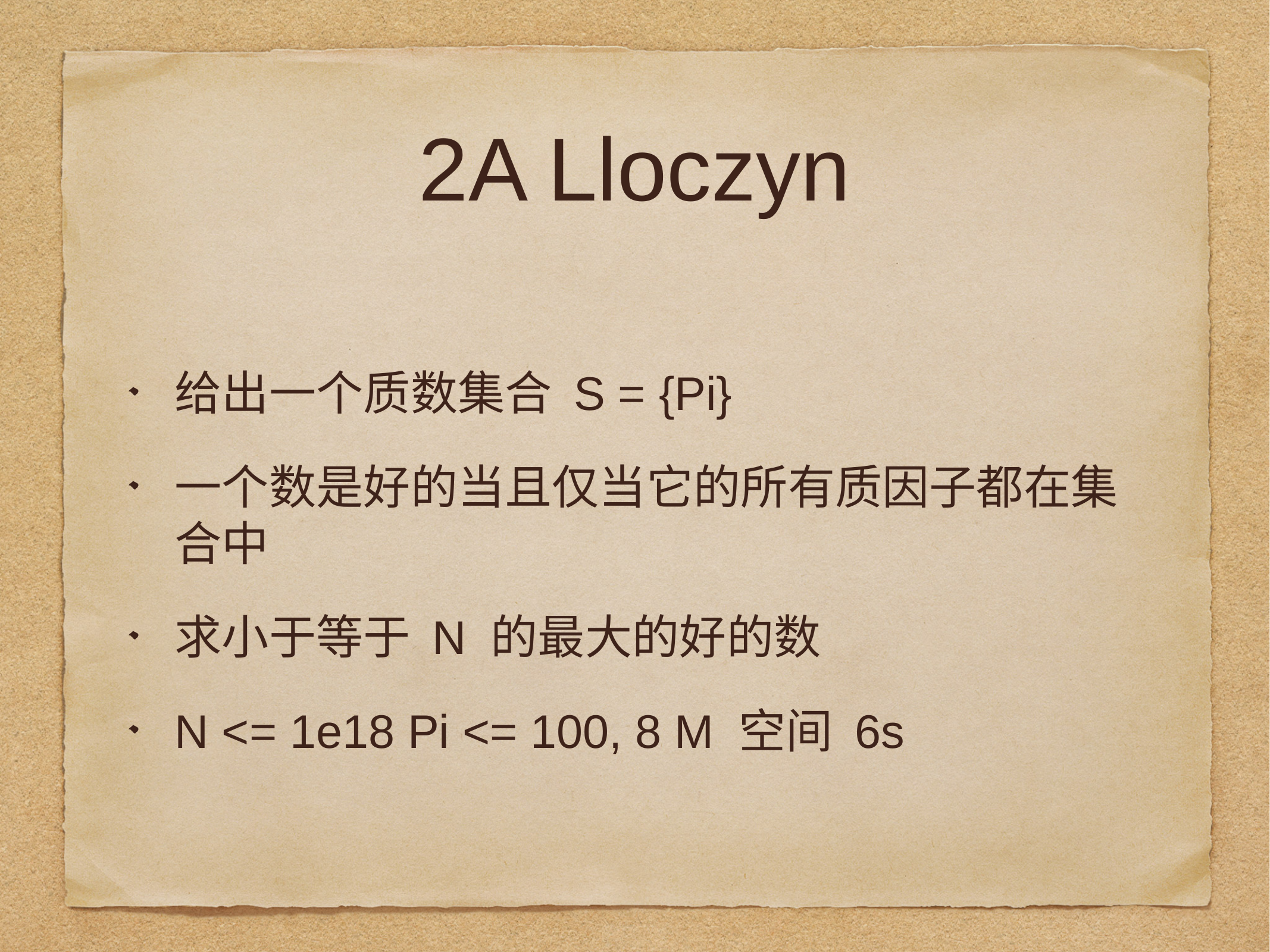

# 2A Lloczyn
给出一个质数集合 S = {Pi}
一个数是好的当且仅当它的所有质因子都在集合中
求小于等于 N 的最大的好的数
N <= 1e18 Pi <= 100, 8 M 空间 6s